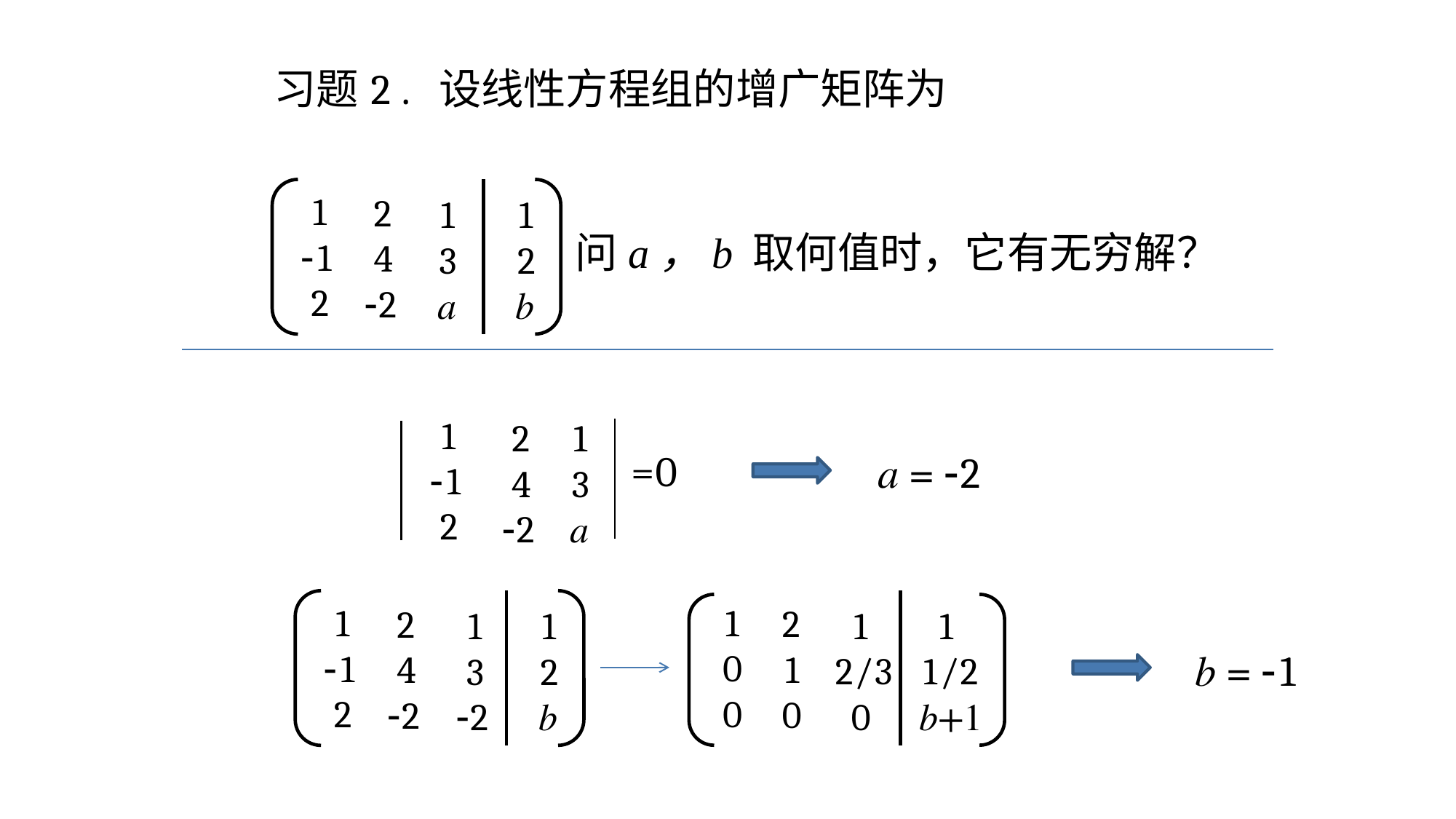

习题2 .  设线性方程组的增广矩阵为

  1
 −1
  2
  2
  4
 −2
  1
  2
  b
  1
  3
  a
问a，b 取何值时，它有无穷解？
  1
 −1
  2
  2
  4
 −2
  1
  3
  a
=0
a = −2

  1
  0
  0

  2
  1
  0
  1
2/3
  0
  1
1/2
b+1

  1
 −1
  2
  2
  4
 −2
  1
  2
  b
  1
  3
 −2
b = −1